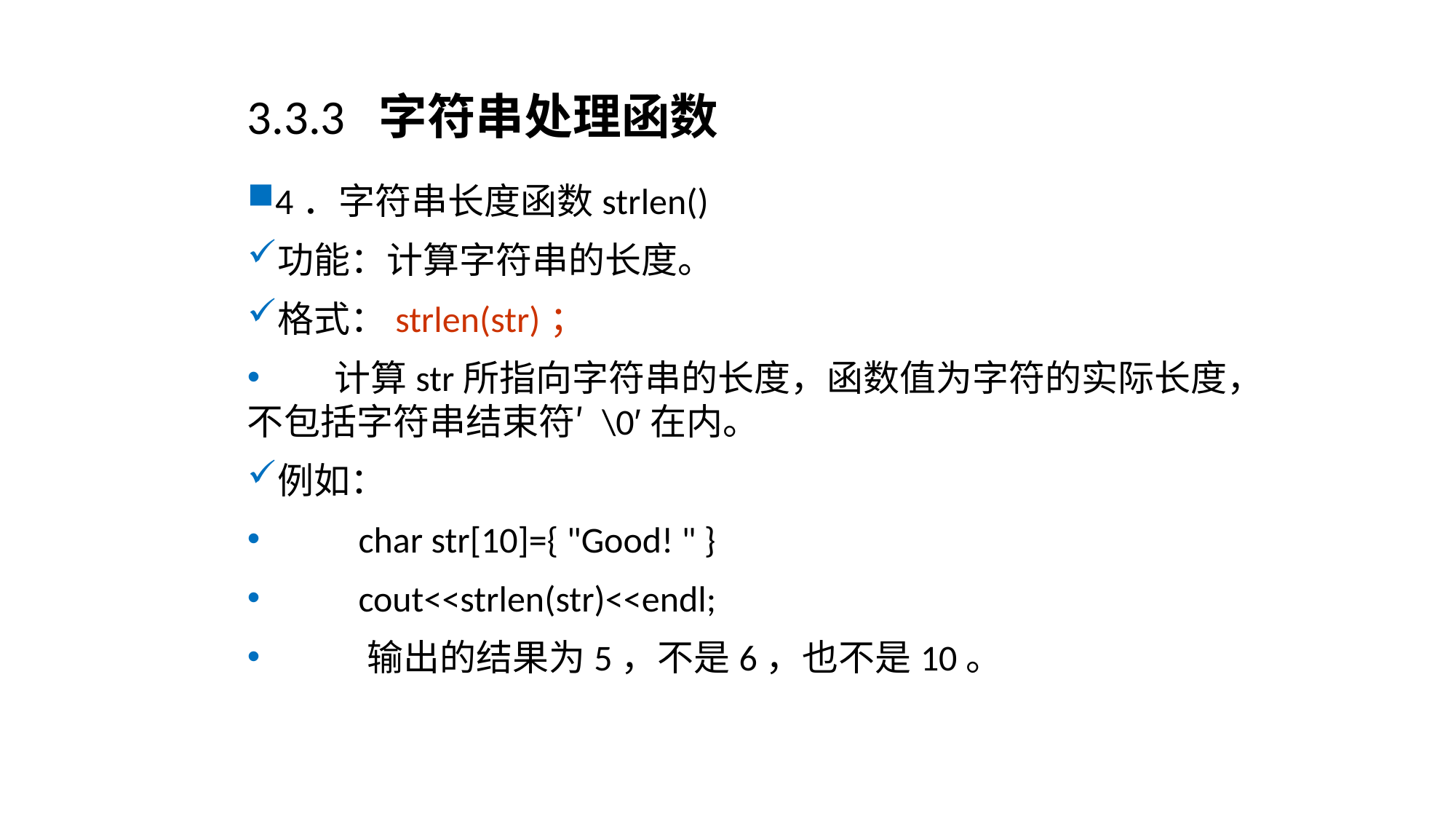

# 3.3.3  字符串处理函数
4．字符串长度函数strlen()
功能：计算字符串的长度。
格式：strlen(str)；
        计算str所指向字符串的长度，函数值为字符的实际长度，不包括字符串结束符′ \0′在内。
例如：
            char str[10]={ "Good! " }
            cout<<strlen(str)<<endl;
            输出的结果为5，不是6，也不是10。